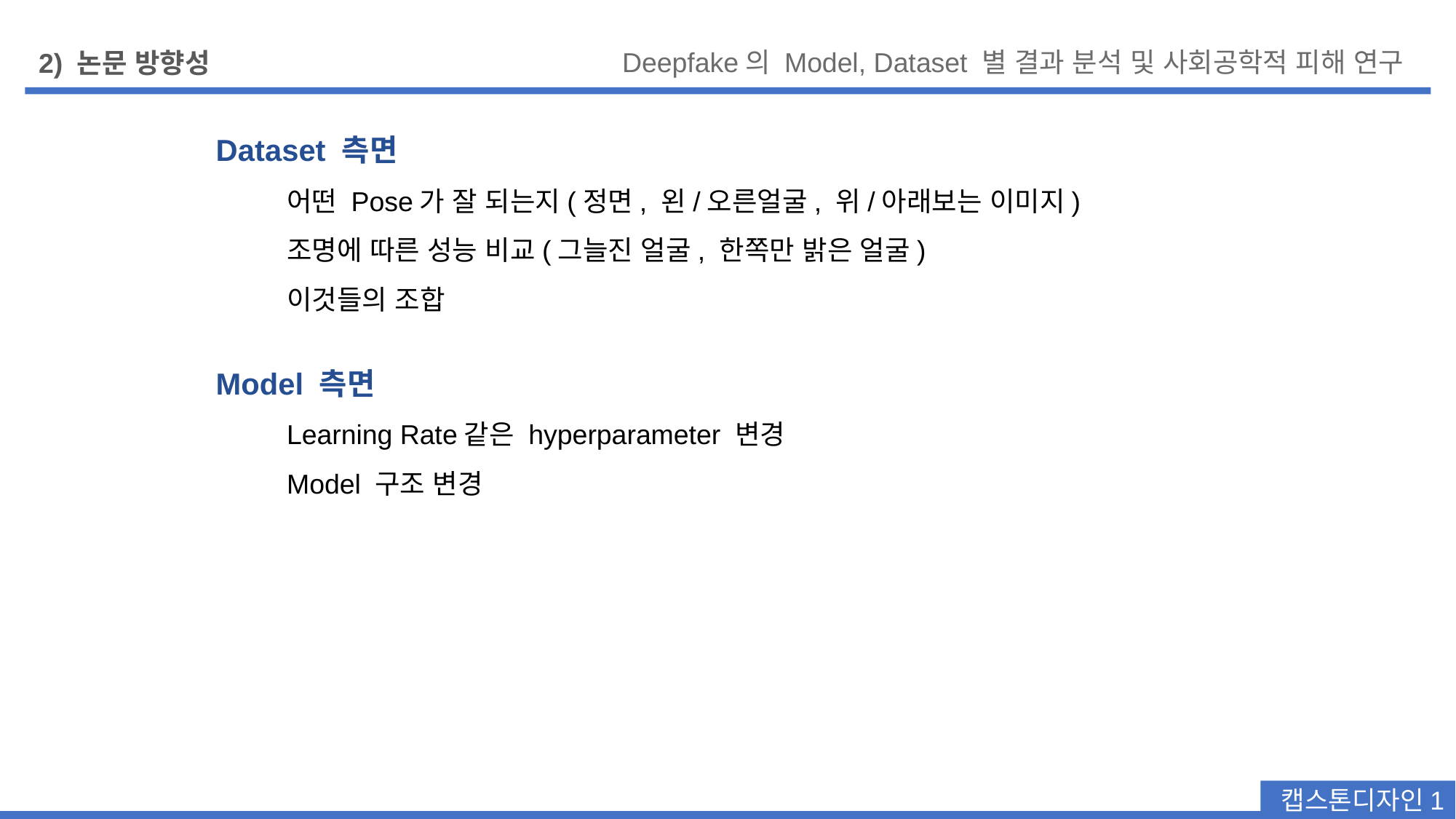

Deepfake의 Model, Dataset 별 결과 분석 및 사회공학적 피해 연구
2) 논문 방향성

     Dataset 측면
	어떤 Pose가 잘 되는지(정면, 왼/오른얼굴, 위/아래보는 이미지)
	조명에 따른 성능 비교(그늘진 얼굴, 한쪽만 밝은 얼굴)
	이것들의 조합
     Model 측면
	Learning Rate같은 hyperparameter 변경
	Model 구조 변경
캡스톤디자인1